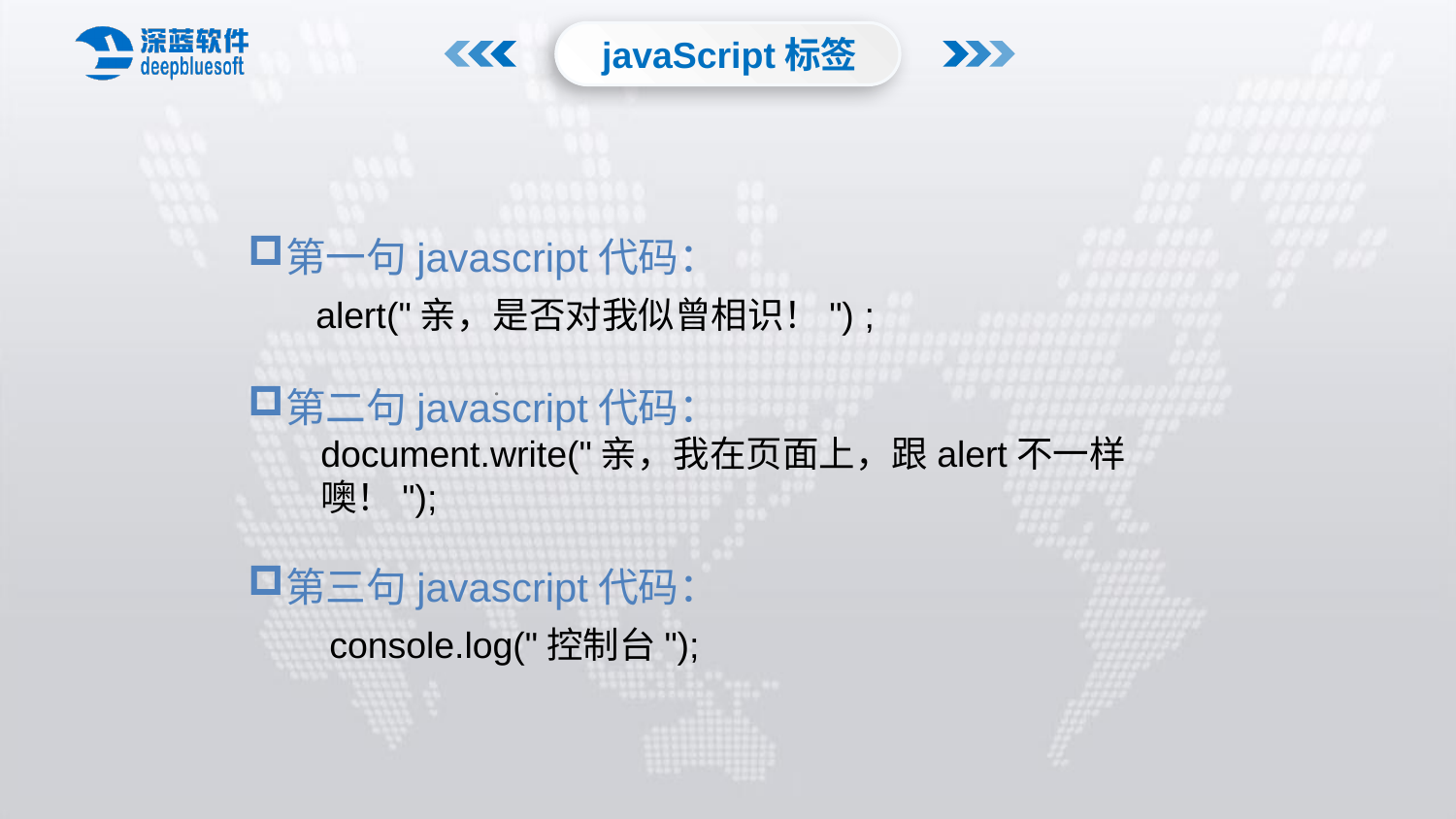

javaScript标签

第一句javascript代码：
     alert("亲，是否对我似曾相识！") ;

第二句javascript代码：
document.write("亲，我在页面上，跟alert不一样噢！");

第三句javascript代码：
      console.log("控制台");